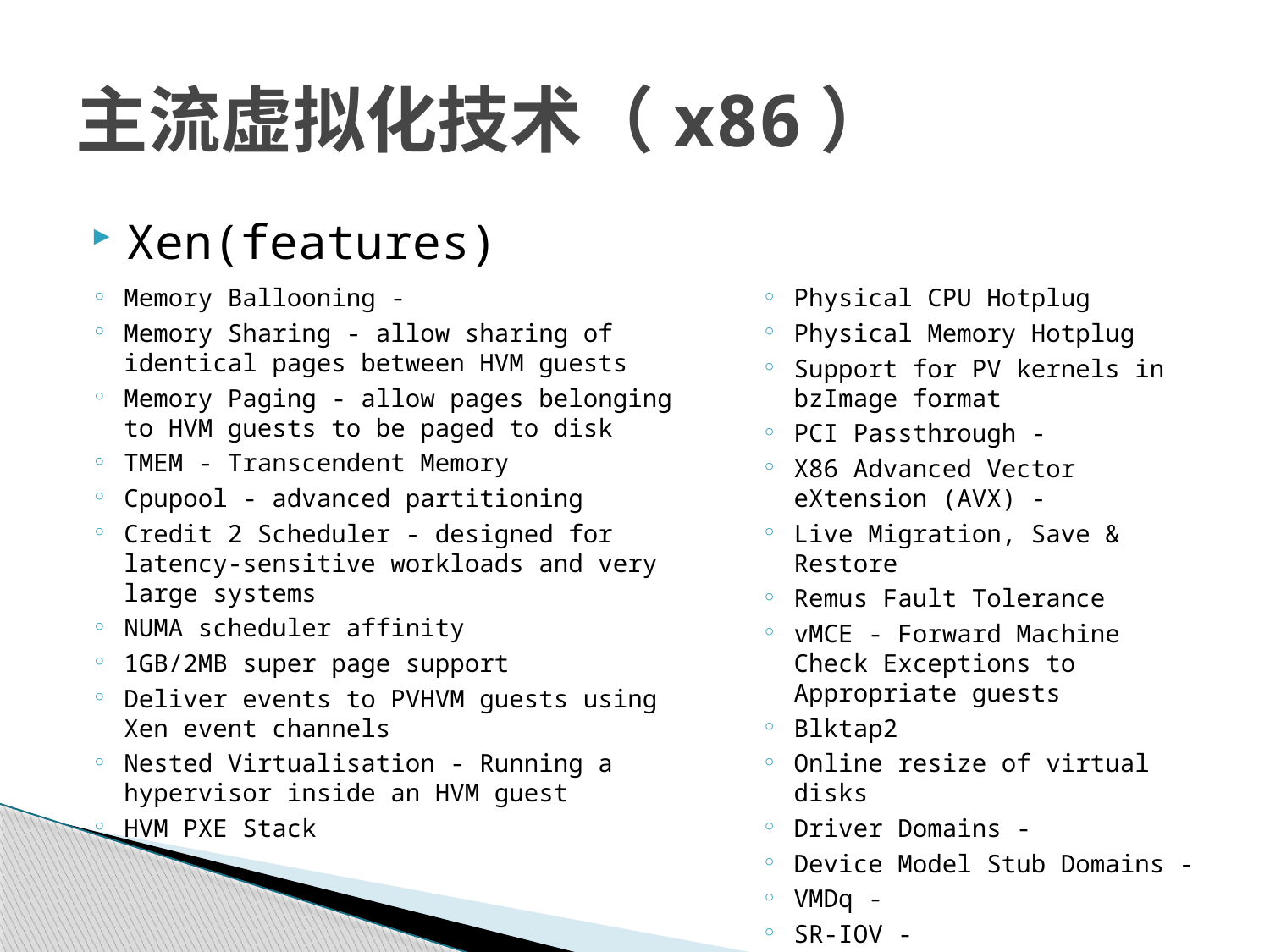

# 主流虚拟化技术（x86）
Xen(features)
Memory Ballooning -
Memory Sharing - allow sharing of identical pages between HVM guests
Memory Paging - allow pages belonging to HVM guests to be paged to disk
TMEM - Transcendent Memory
Cpupool - advanced partitioning
Credit 2 Scheduler - designed for latency-sensitive workloads and very large systems
NUMA scheduler affinity
1GB/2MB super page support
Deliver events to PVHVM guests using Xen event channels
Nested Virtualisation - Running a hypervisor inside an HVM guest
HVM PXE Stack
Physical CPU Hotplug
Physical Memory Hotplug
Support for PV kernels in bzImage format
PCI Passthrough -
X86 Advanced Vector eXtension (AVX) -
Live Migration, Save & Restore
Remus Fault Tolerance
vMCE - Forward Machine Check Exceptions to Appropriate guests
Blktap2
Online resize of virtual disks
Driver Domains -
Device Model Stub Domains -
VMDq -
SR-IOV -